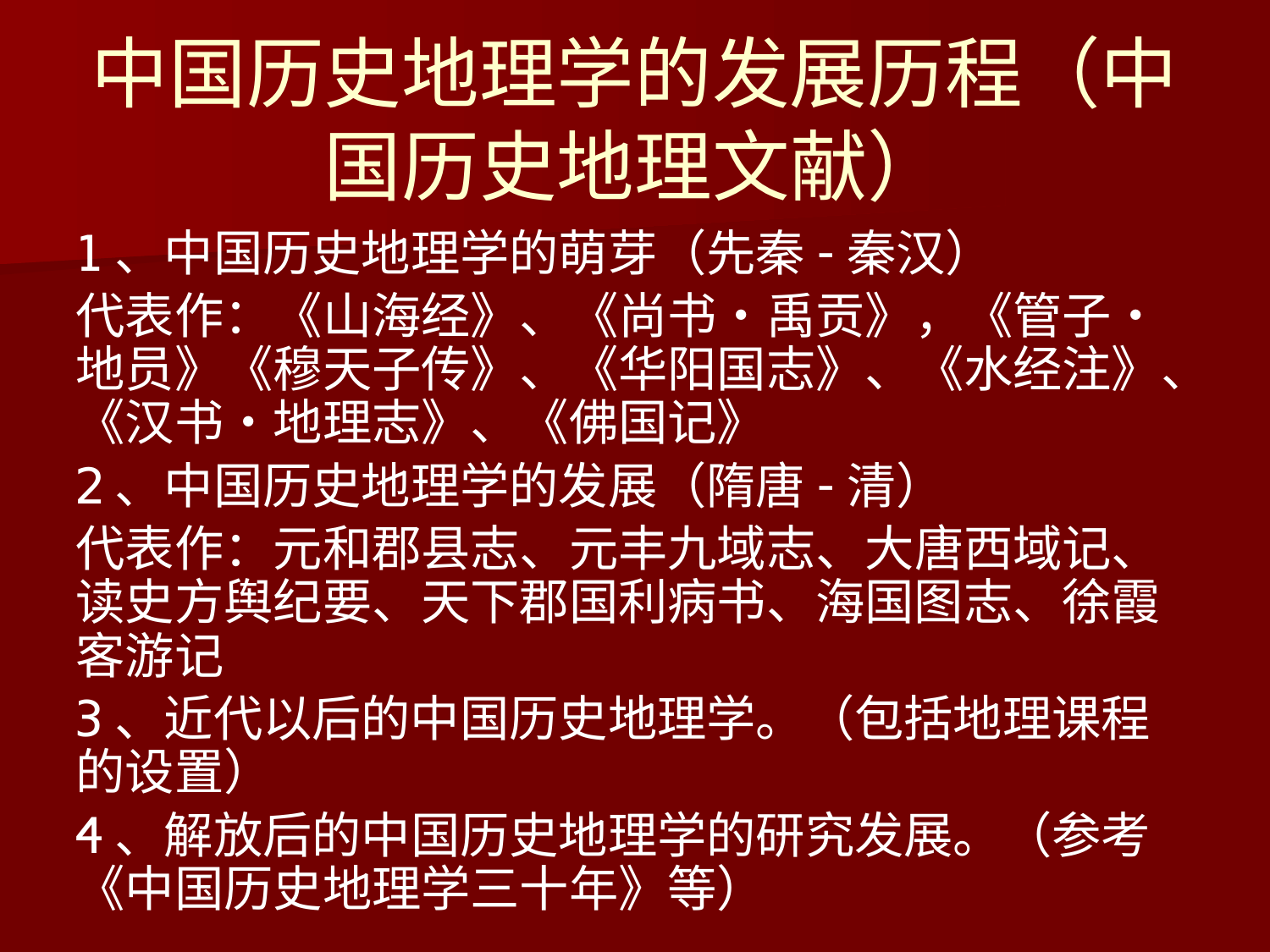

# 中国历史地理学的发展历程（中国历史地理文献）
1、中国历史地理学的萌芽（先秦-秦汉）
代表作：《山海经》、《尚书•禹贡》，《管子•地员》《穆天子传》、《华阳国志》、《水经注》、《汉书•地理志》、《佛国记》
2、中国历史地理学的发展（隋唐-清）
代表作：元和郡县志、元丰九域志、大唐西域记、读史方舆纪要、天下郡国利病书、海国图志、徐霞客游记
3、近代以后的中国历史地理学。（包括地理课程的设置）
4、解放后的中国历史地理学的研究发展。（参考《中国历史地理学三十年》等）